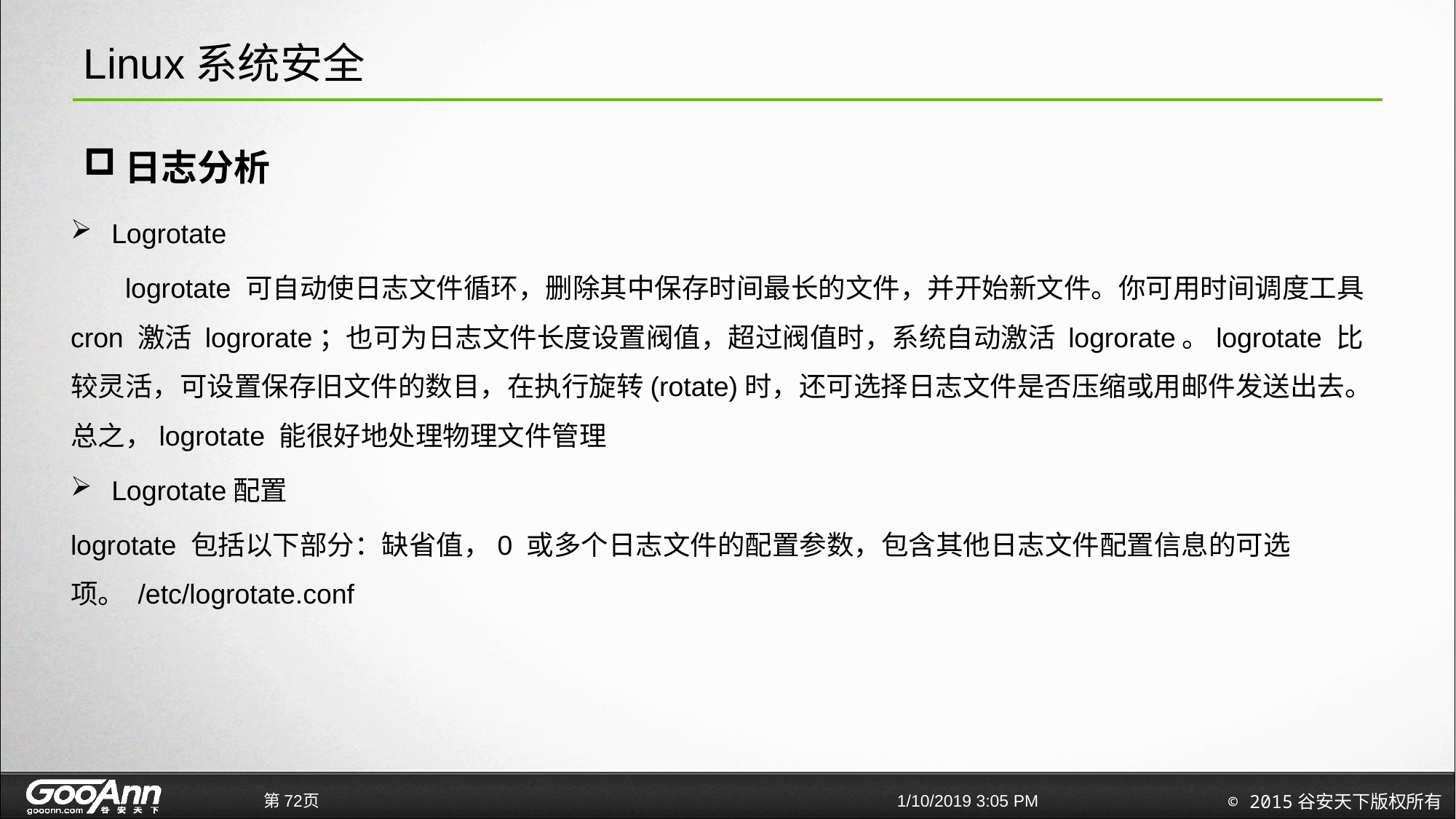

# Linux系统安全
日志分析
Logrotate
logrotate 可自动使日志文件循环，删除其中保存时间最长的文件，并开始新文件。你可用时间调度工具 cron 激活 logrorate；也可为日志文件长度设置阀值，超过阀值时，系统自动激活 logrorate。logrotate 比较灵活，可设置保存旧文件的数目，在执行旋转(rotate)时，还可选择日志文件是否压缩或用邮件发送出去。总之，logrotate 能很好地处理物理文件管理
Logrotate配置
logrotate 包括以下部分：缺省值，0 或多个日志文件的配置参数，包含其他日志文件配置信息的可选项。 /etc/logrotate.conf